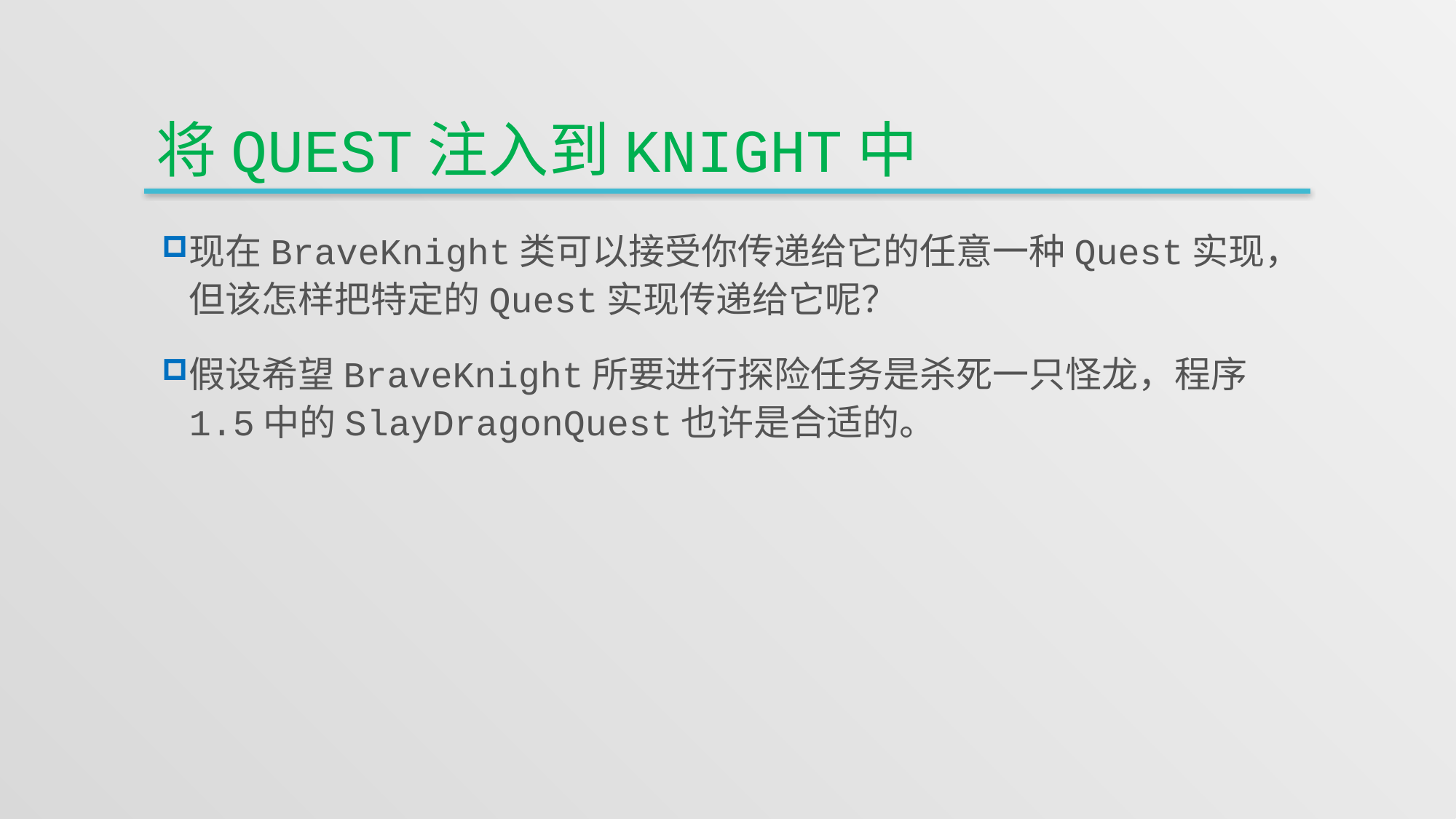

# 将Quest注入到Knight中
现在BraveKnight类可以接受你传递给它的任意一种Quest实现，但该怎样把特定的Quest实现传递给它呢？
假设希望BraveKnight所要进行探险任务是杀死一只怪龙，程序1.5中的SlayDragonQuest也许是合适的。